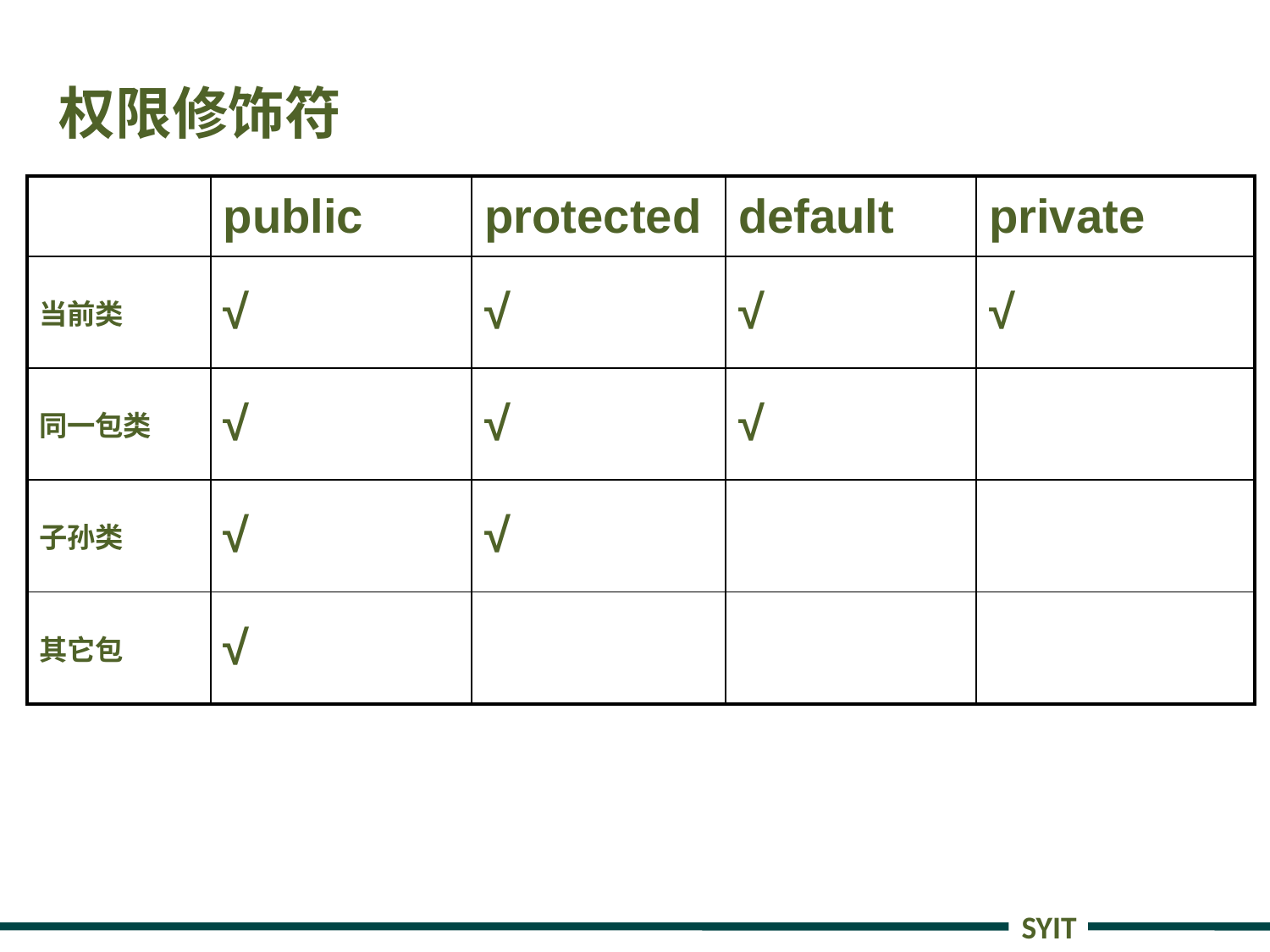

# 权限修饰符
|  | public | protected | default | private |
| --- | --- | --- | --- | --- |
| 当前类 | √ | √ | √ | √ |
| 同一包类 | √ | √ | √ |  |
| 子孙类 | √ | √ |  |  |
| 其它包 | √ |  |  |  |
SYIT